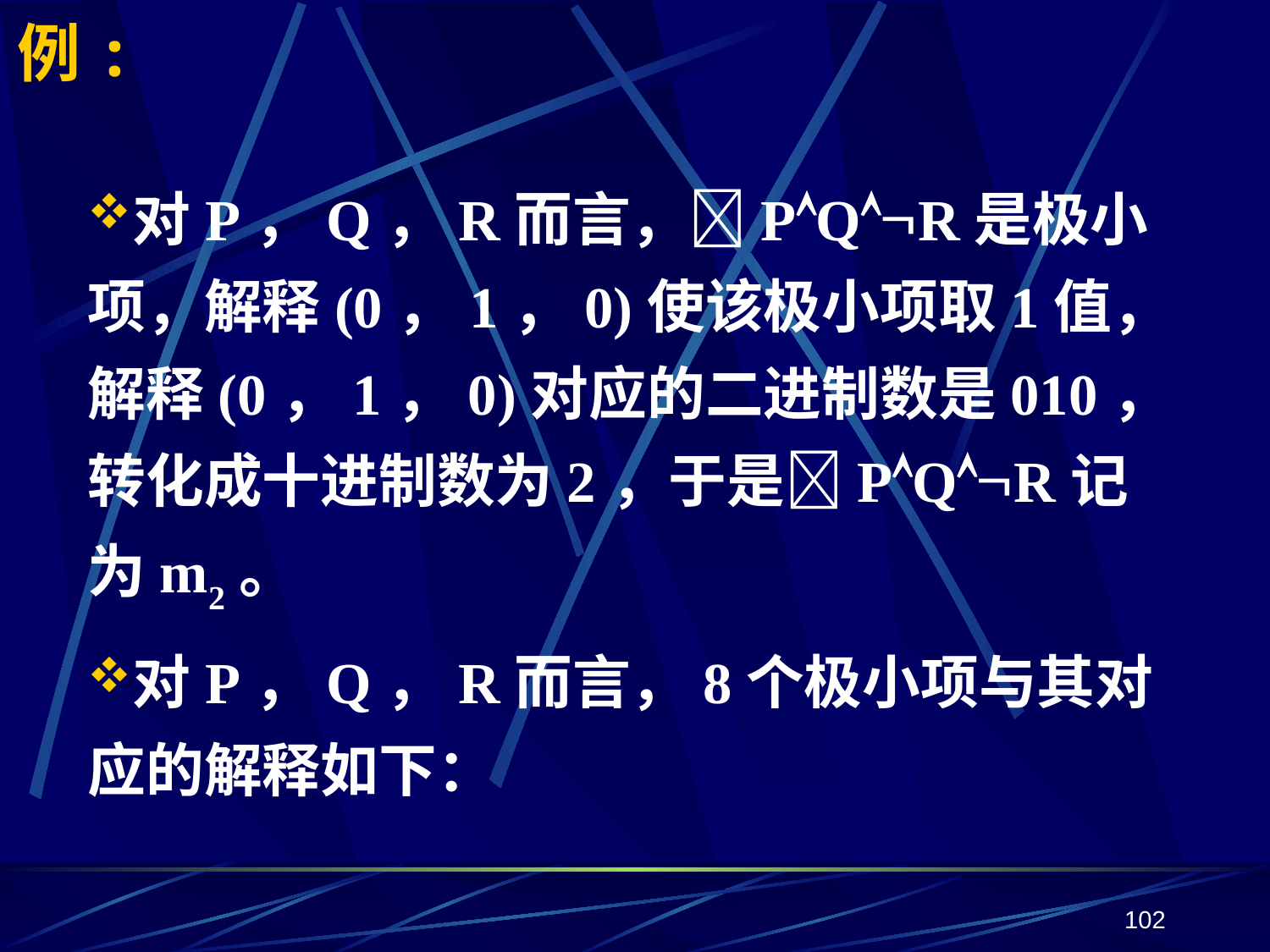

# 例:
对P，Q，R而言，¬P∧Q∧¬R是极小项，解释(0，1，0)使该极小项取1值，解释(0，1，0)对应的二进制数是010，转化成十进制数为2，于是¬P∧Q∧¬R记为m2。
对P，Q，R而言，8个极小项与其对应的解释如下：

102